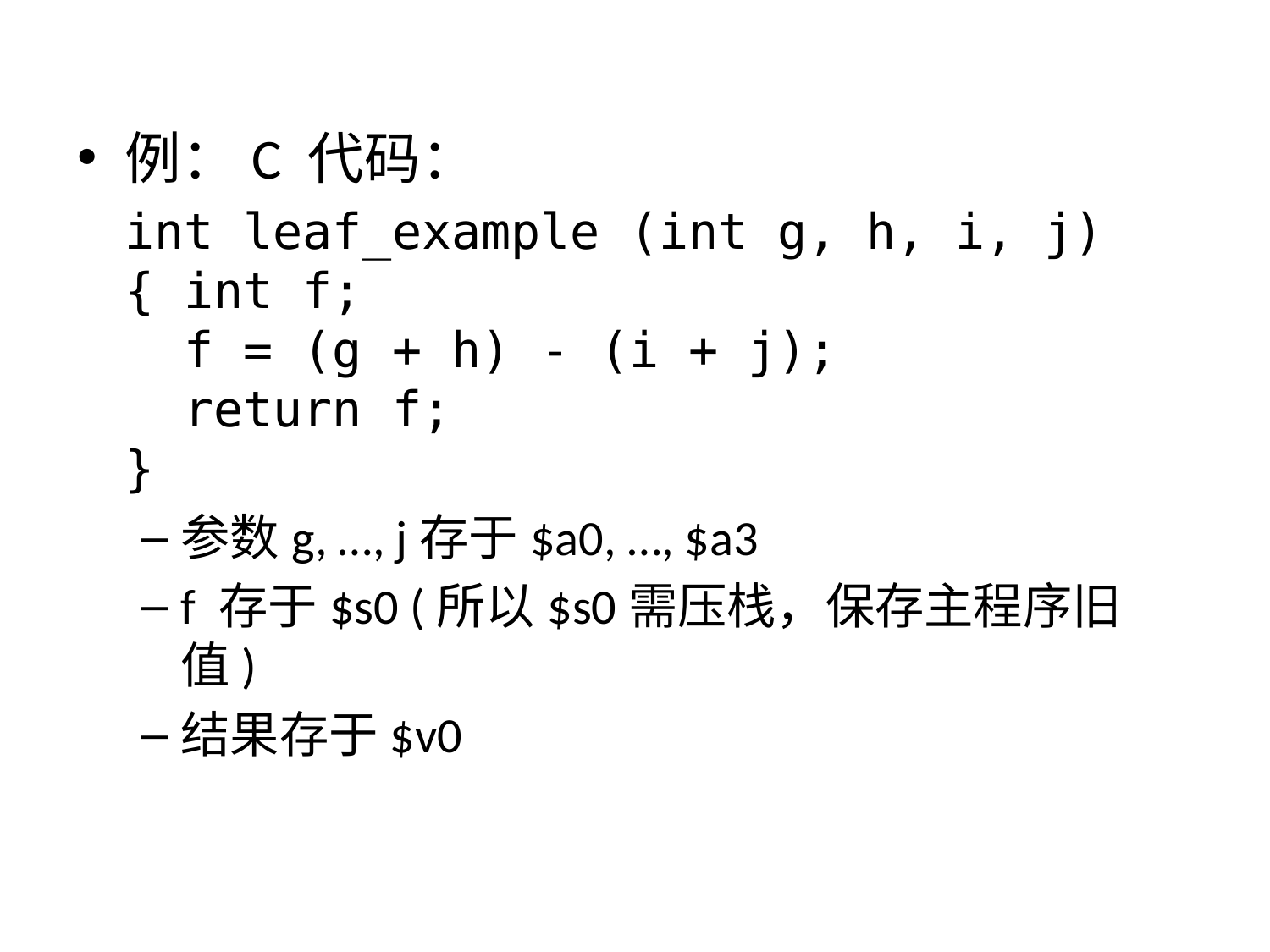

例：C 代码：
	int leaf_example (int g, h, i, j)
{ int f;
  f = (g + h) - (i + j);
  return f;
}
参数g, …, j存于$a0, …, $a3
f 存于$s0 (所以$s0需压栈，保存主程序旧值)
结果存于$v0